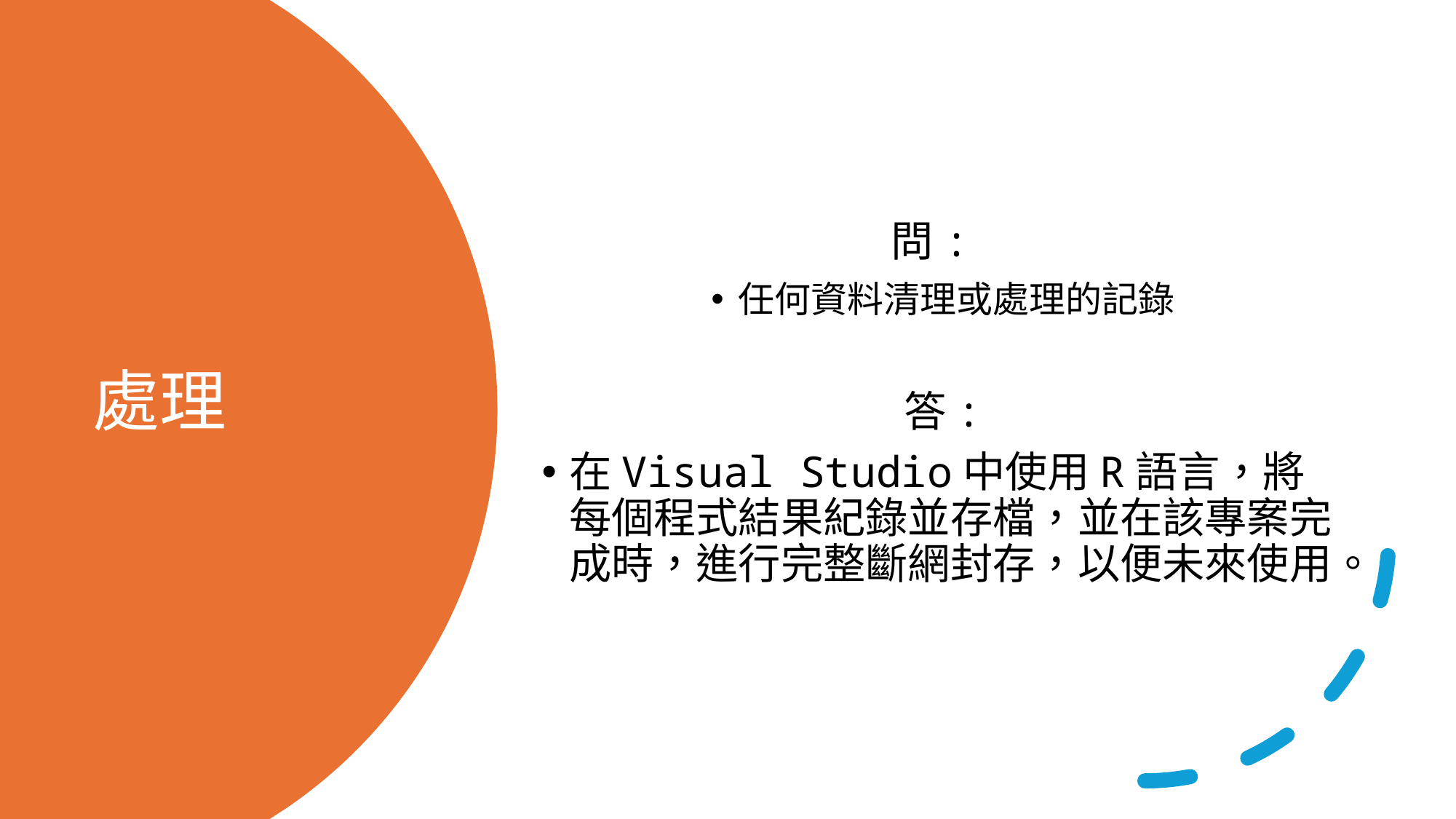

問:
任何資料清理或處理的記錄

答:
在Visual Studio中使用R語言，將每個程式結果紀錄並存檔，並在該專案完成時，進行完整斷網封存，以便未來使用。
# 處理